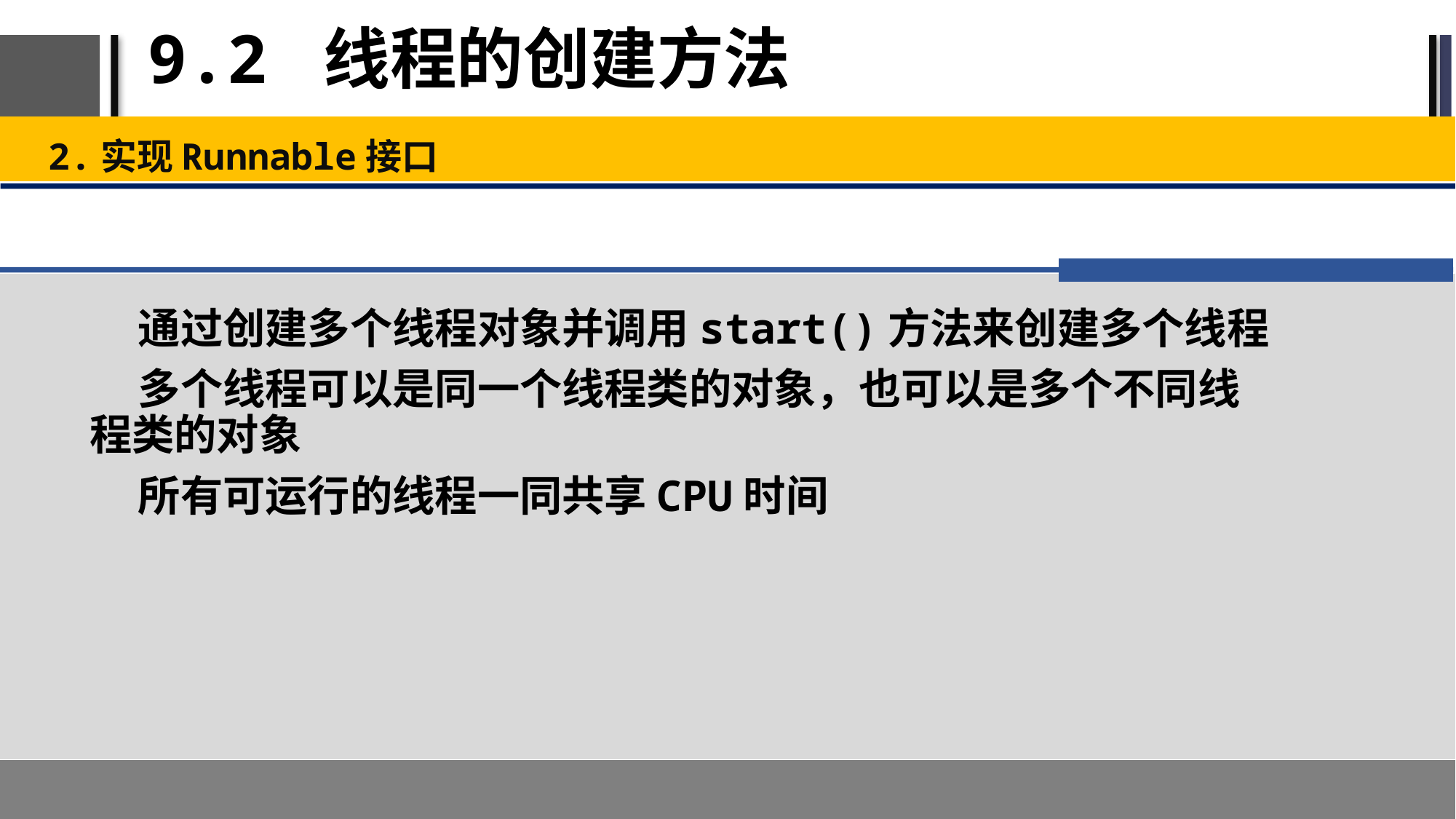

# 9.2 线程的创建方法

2.实现Runnable接口

    通过创建多个线程对象并调用start()方法来创建多个线程
    多个线程可以是同一个线程类的对象，也可以是多个不同线程类的对象
    所有可运行的线程一同共享CPU时间